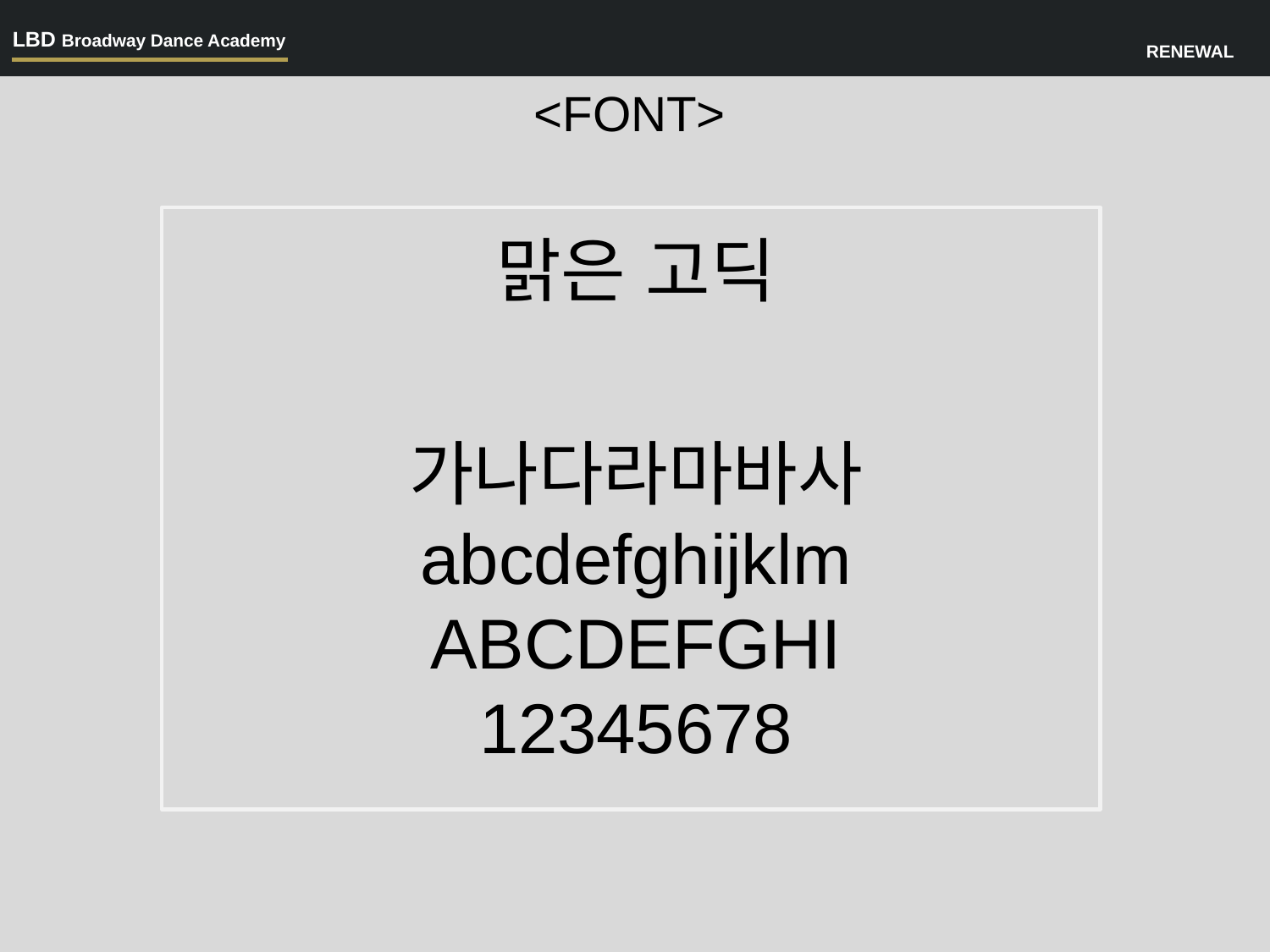

LBD Broadway Dance Academy
RENEWAL
<FONT>

맑은 고딕

가나다라마바사
abcdefghijklm
ABCDEFGHI
12345678